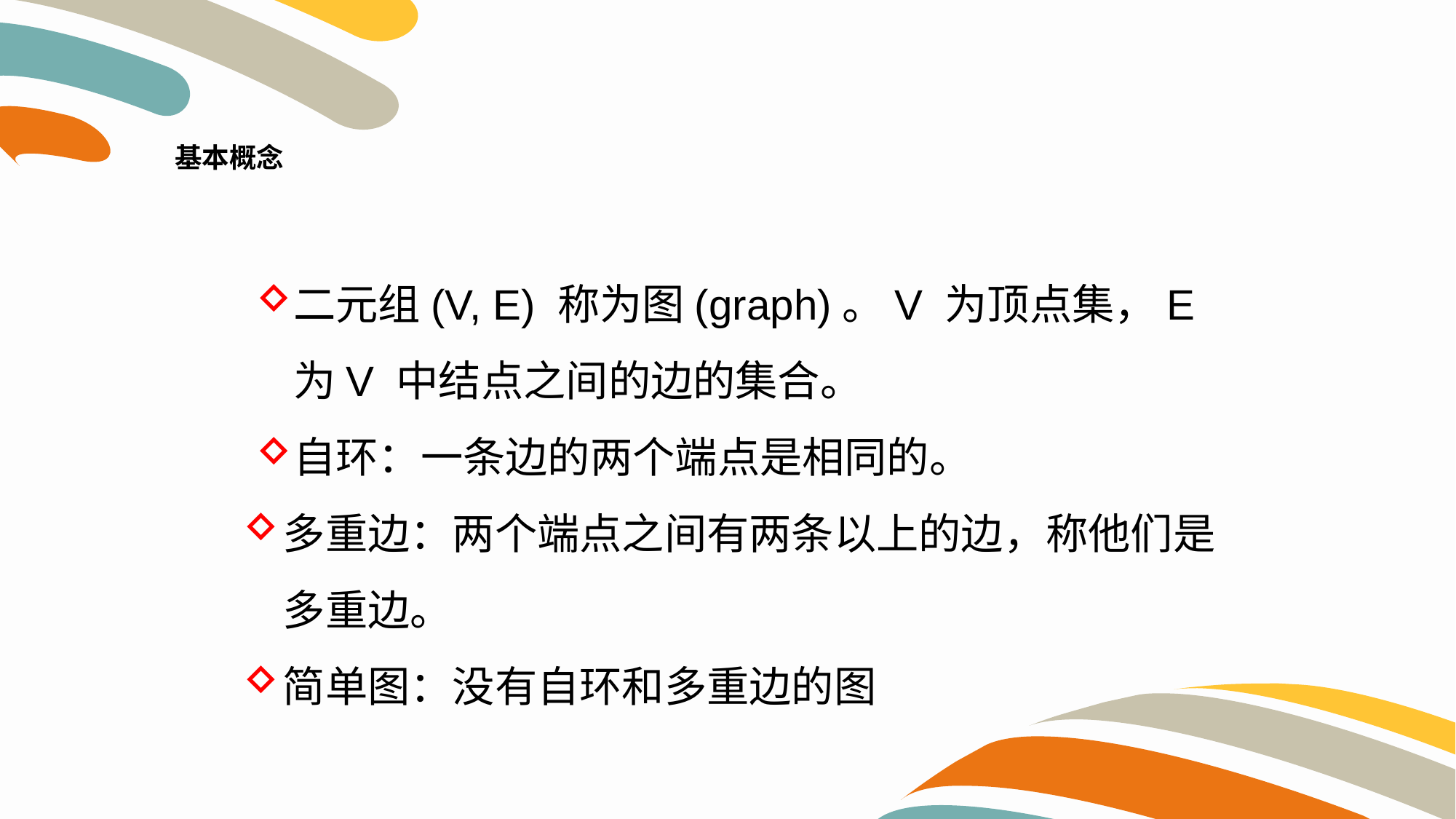

基本概念
二元组(V, E) 称为图(graph)。V 为顶点集，E为V 中结点之间的边的集合。
自环：一条边的两个端点是相同的。
多重边：两个端点之间有两条以上的边，称他们是多重边。
简单图：没有自环和多重边的图